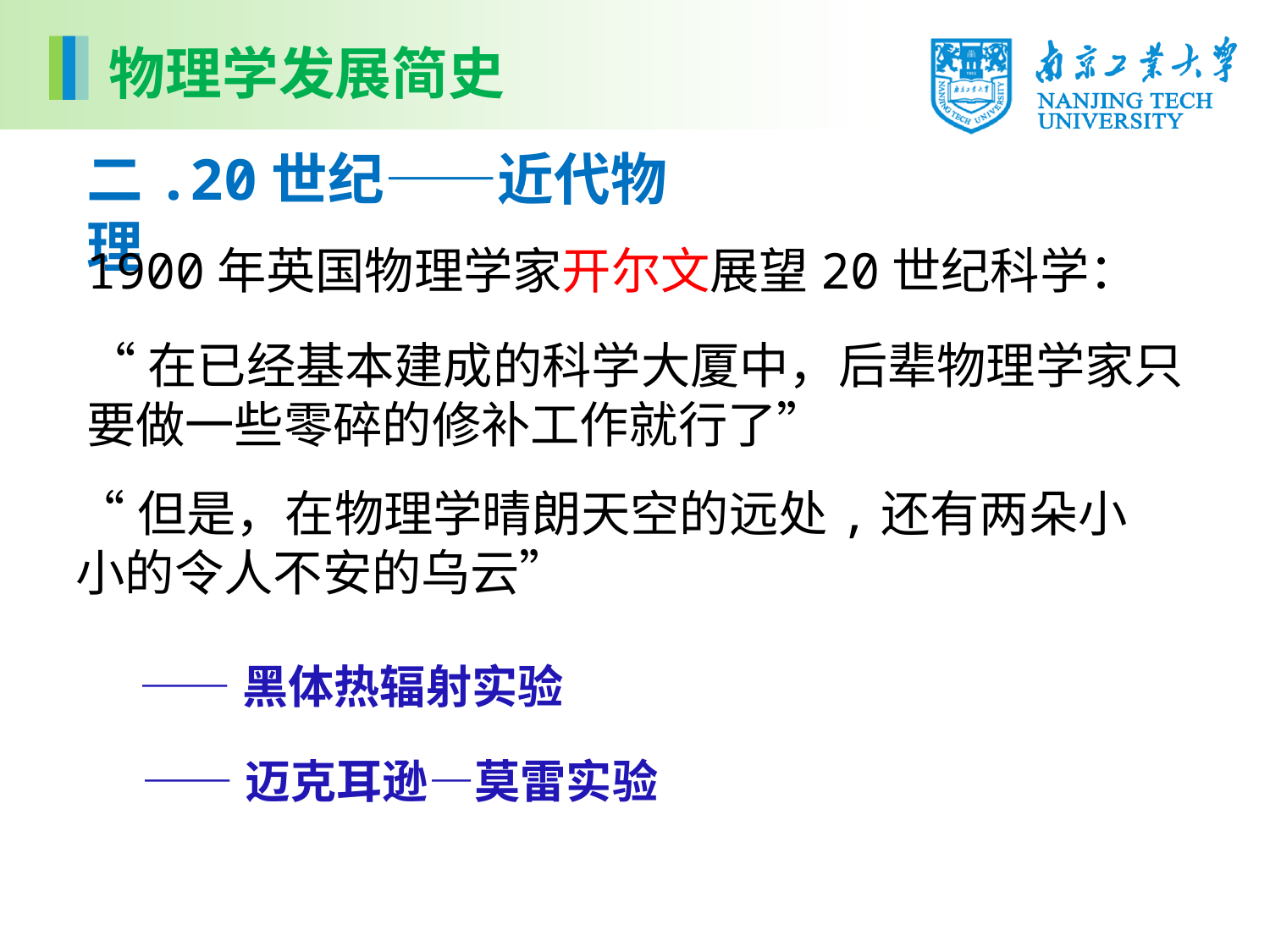

物理学发展简史
二.20世纪——近代物理
1900年英国物理学家开尔文展望20世纪科学：
“在已经基本建成的科学大厦中，后辈物理学家只要做一些零碎的修补工作就行了”
“但是，在物理学晴朗天空的远处,还有两朵小小的令人不安的乌云”
——黑体热辐射实验
——迈克耳逊—莫雷实验